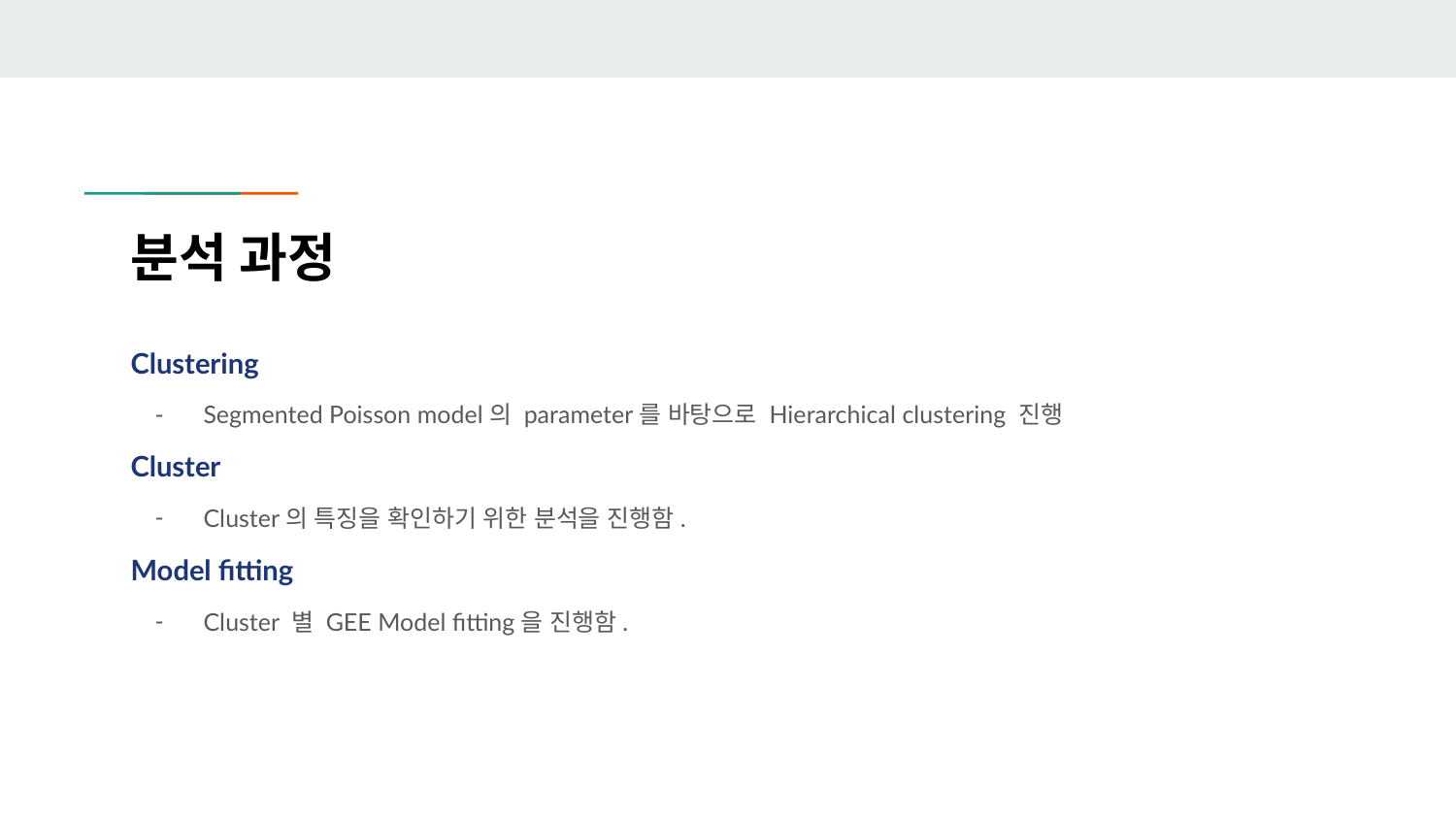

# 분석 과정
Clustering
Segmented Poisson model의 parameter를 바탕으로 Hierarchical clustering 진행
Cluster
Cluster의 특징을 확인하기 위한 분석을 진행함.
Model fitting
Cluster 별 GEE Model fitting을 진행함.